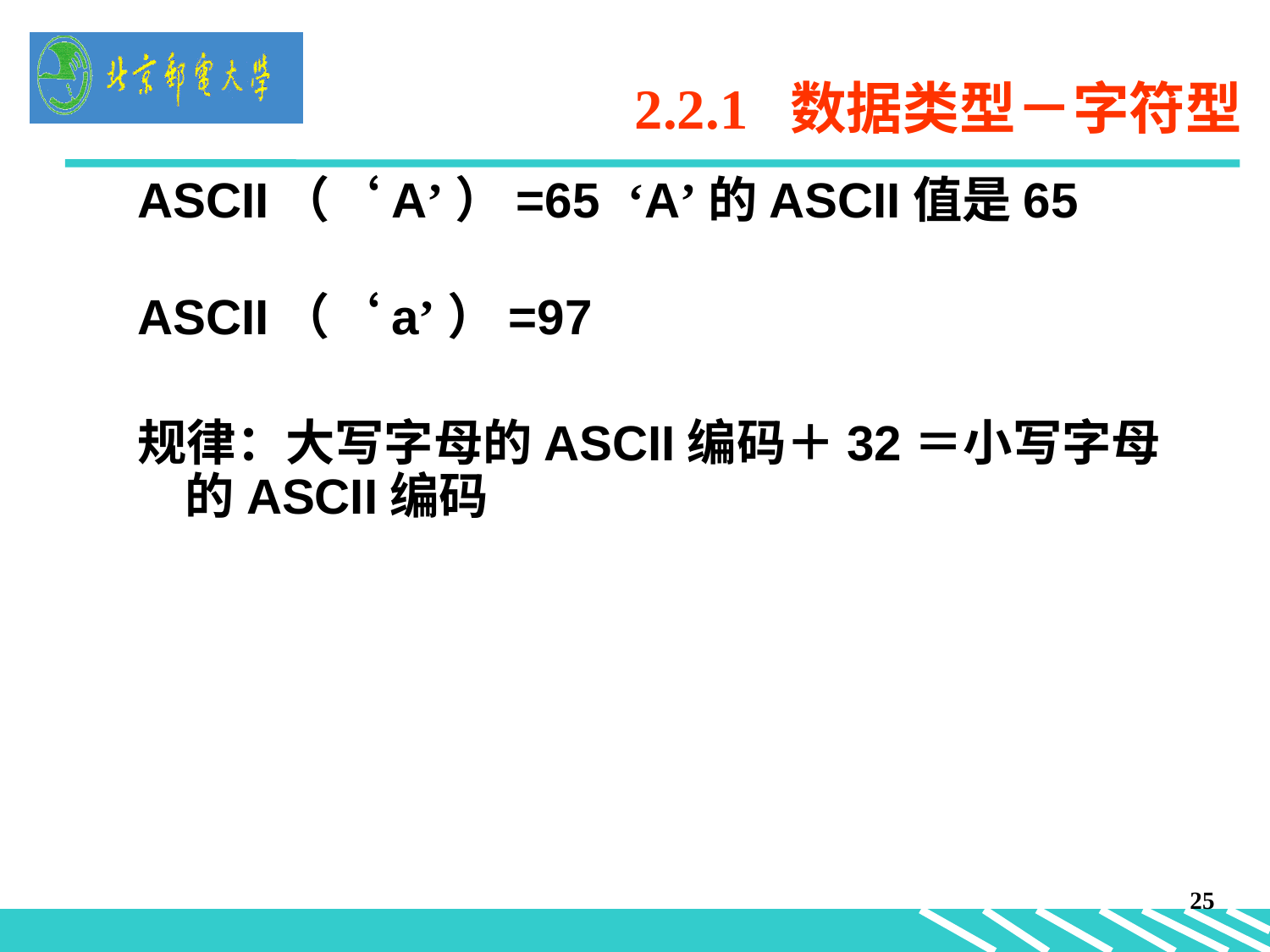

# 2.2.1  数据类型－字符型
ASCII（‘A’）=65  ‘A’的ASCII值是65
ASCII（‘a’）=97

规律：大写字母的ASCII编码＋32＝小写字母的ASCII编码

25